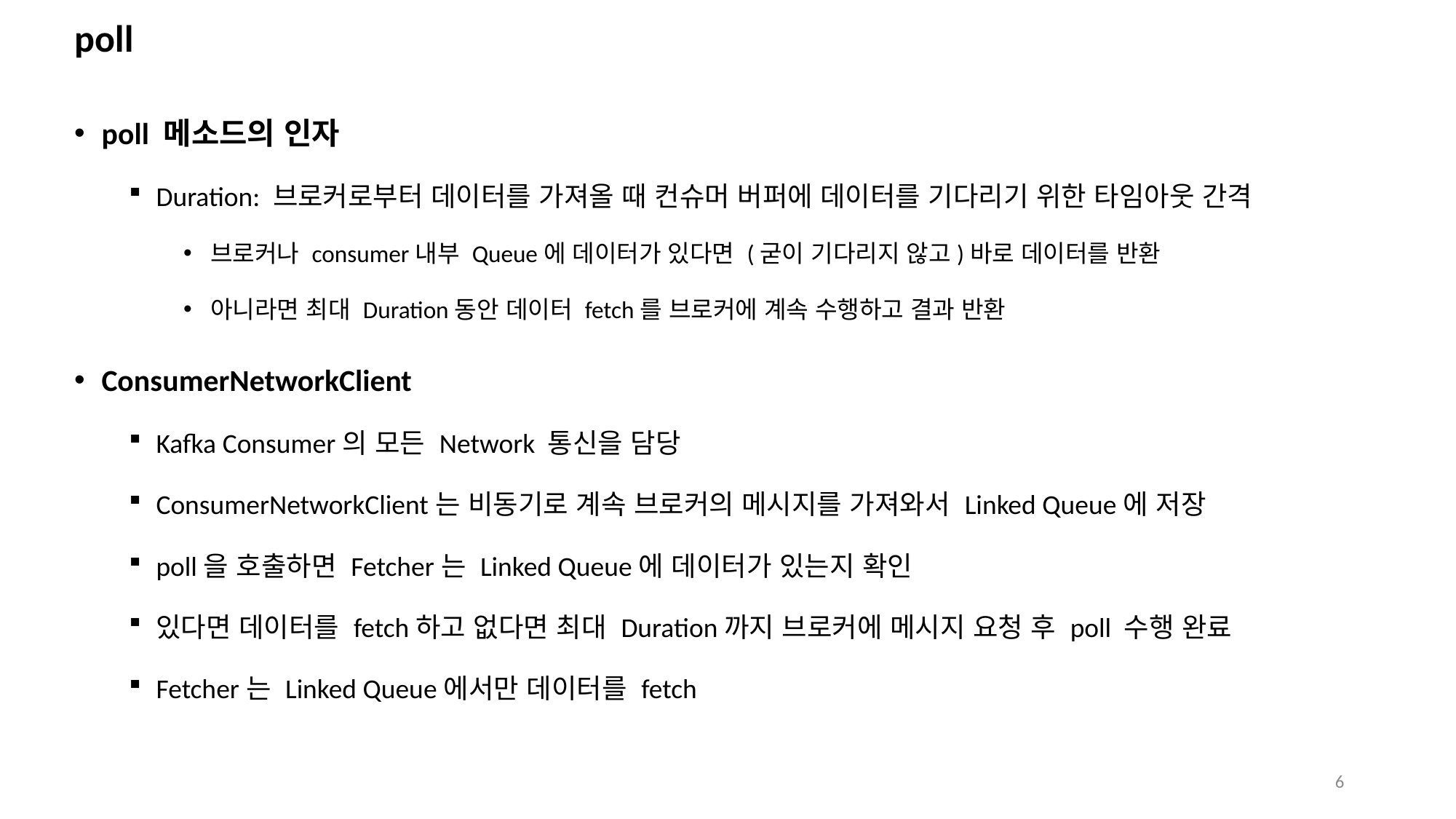

# poll
poll 메소드의 인자
Duration: 브로커로부터 데이터를 가져올 때 컨슈머 버퍼에 데이터를 기다리기 위한 타임아웃 간격
브로커나 consumer내부 Queue에 데이터가 있다면 (굳이 기다리지 않고)바로 데이터를 반환
아니라면 최대 Duration동안 데이터 fetch를 브로커에 계속 수행하고 결과 반환
ConsumerNetworkClient
Kafka Consumer의 모든 Network 통신을 담당
ConsumerNetworkClient는 비동기로 계속 브로커의 메시지를 가져와서 Linked Queue에 저장
poll을 호출하면 Fetcher는 Linked Queue에 데이터가 있는지 확인
있다면 데이터를 fetch하고 없다면 최대 Duration까지 브로커에 메시지 요청 후 poll 수행 완료
Fetcher는 Linked Queue에서만 데이터를 fetch

6